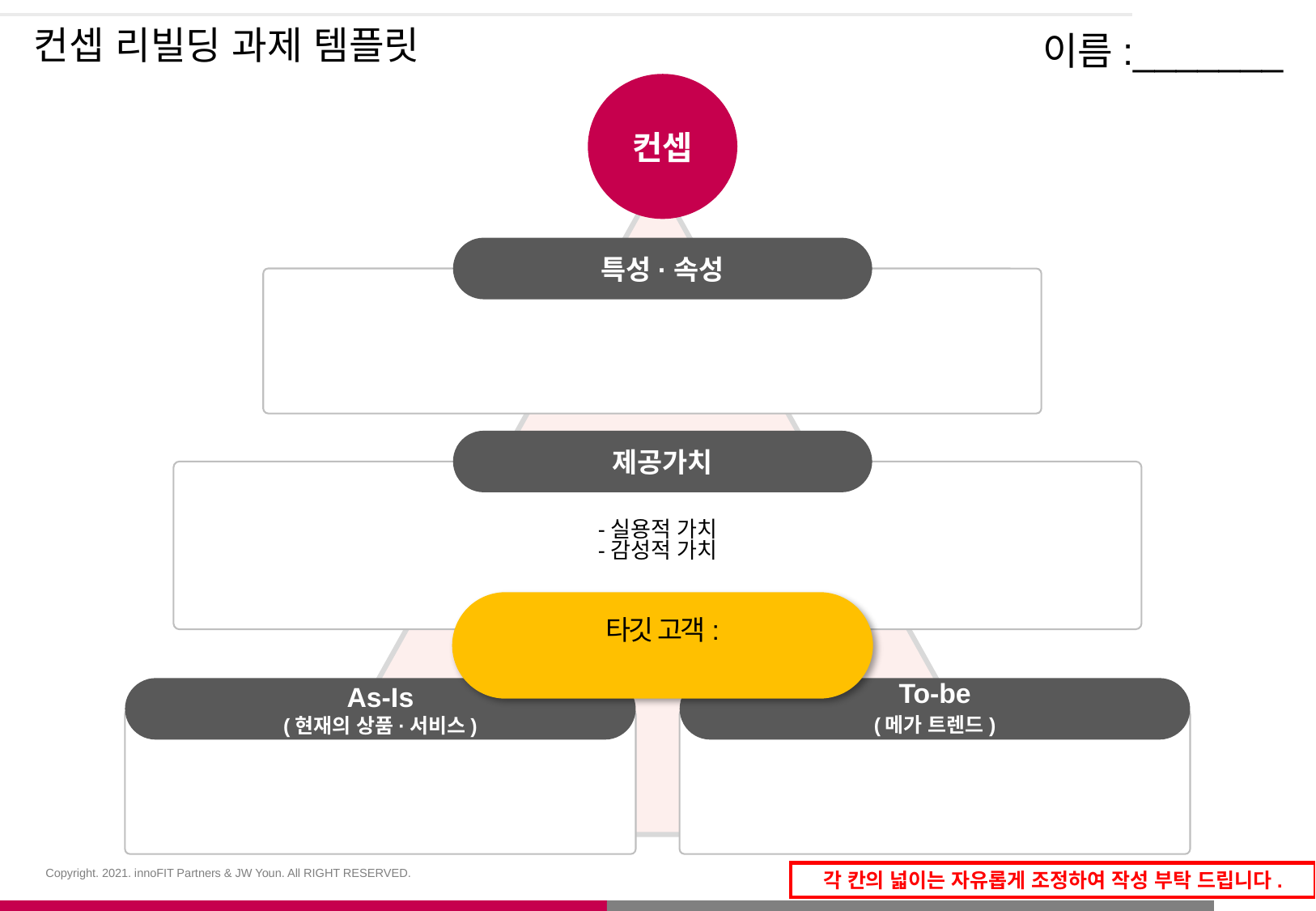

# 컨셉 리빌딩 과제 템플릿
이름:_______
컨셉

특성·속성

제공가치

-실용적 가치
-감성적 가치
타깃 고객:

As-Is
(현재의 상품·서비스)

To-be
(메가 트렌드)

각 칸의 넓이는 자유롭게 조정하여 작성 부탁 드립니다.